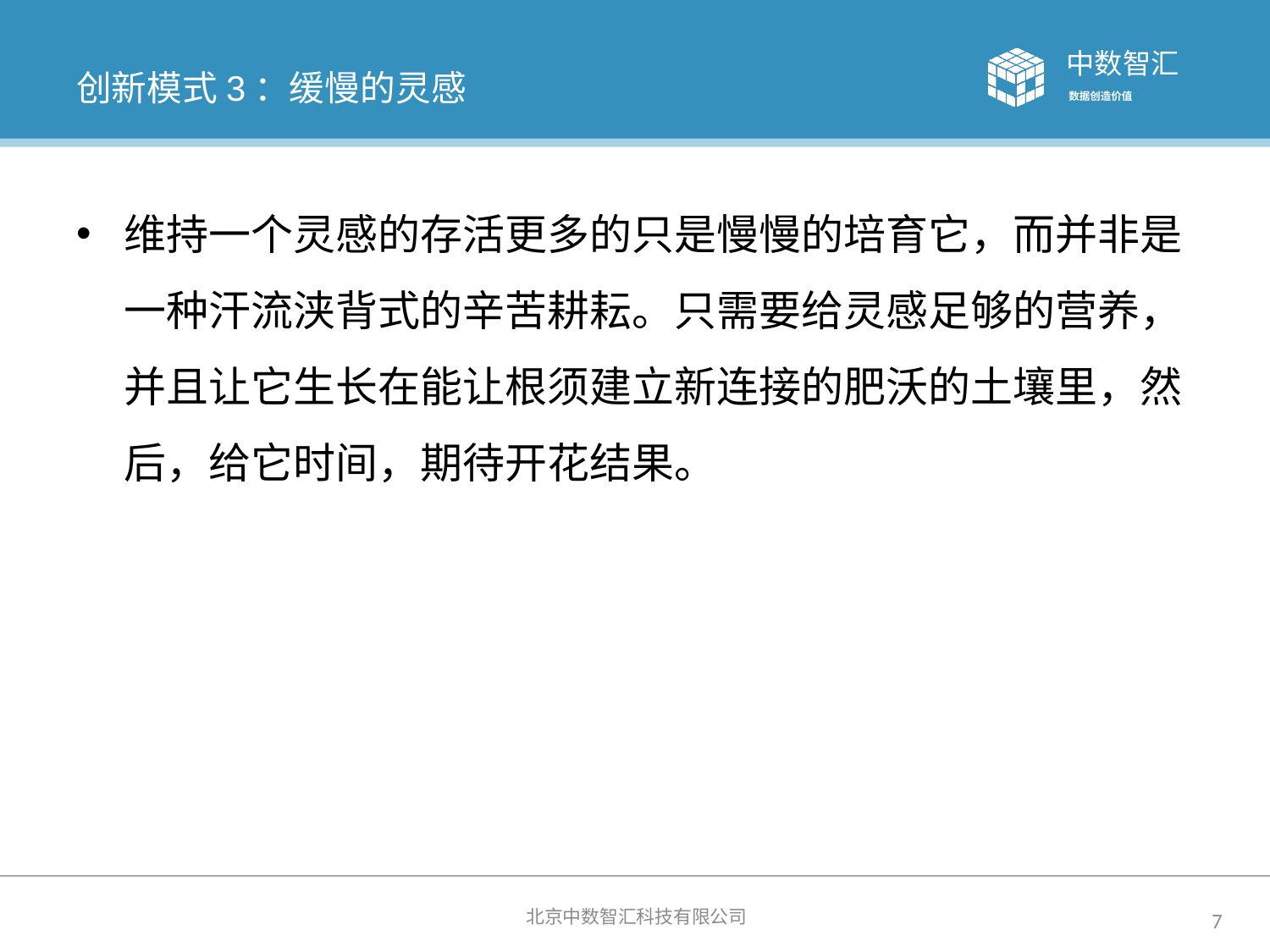

# 创新模式3：缓慢的灵感
维持一个灵感的存活更多的只是慢慢的培育它，而并非是一种汗流浃背式的辛苦耕耘。只需要给灵感足够的营养，并且让它生长在能让根须建立新连接的肥沃的土壤里，然后，给它时间，期待开花结果。
7